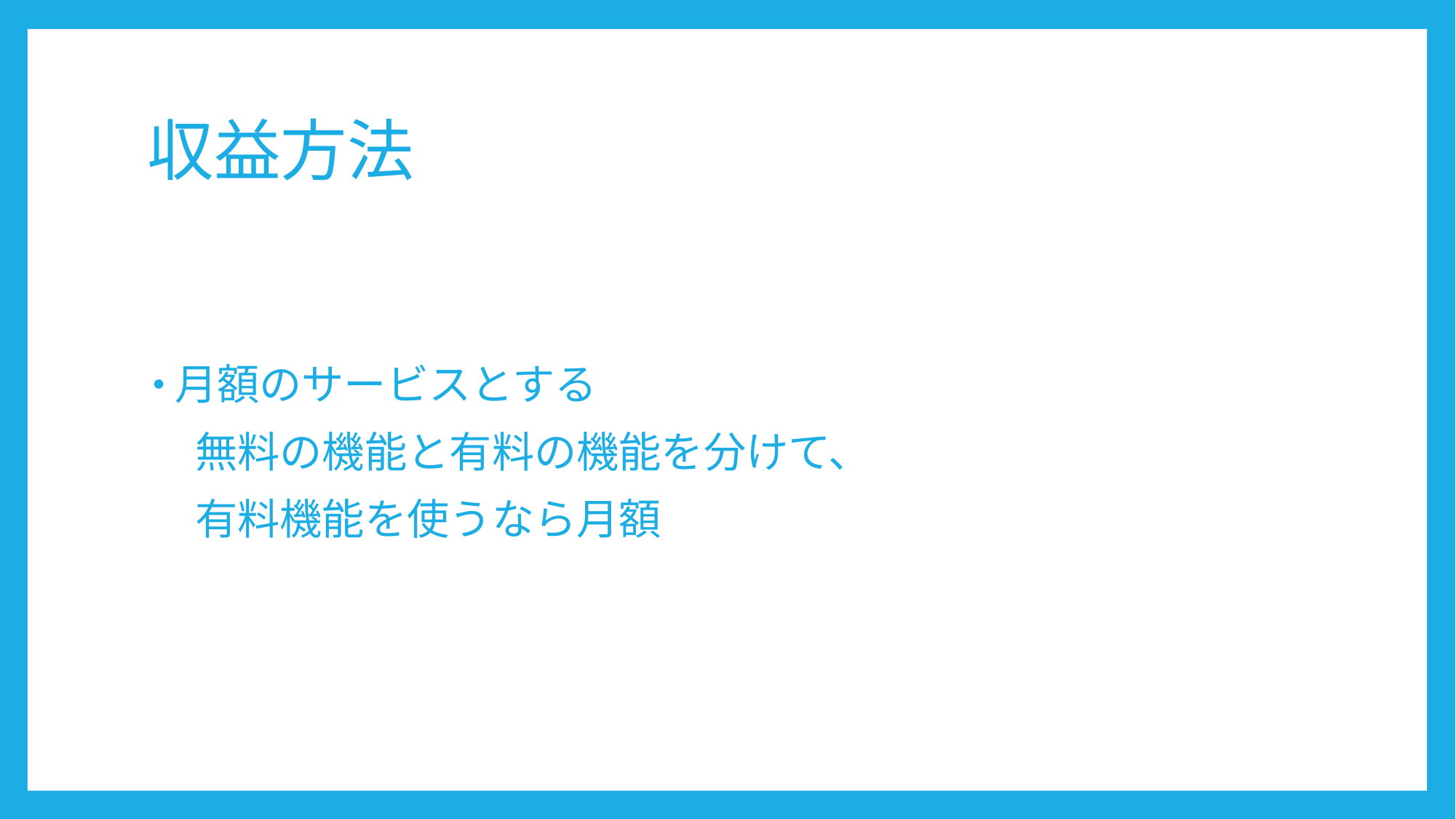

# 収益方法
月額のサービスとする
　無料の機能と有料の機能を分けて、
　有料機能を使うなら月額